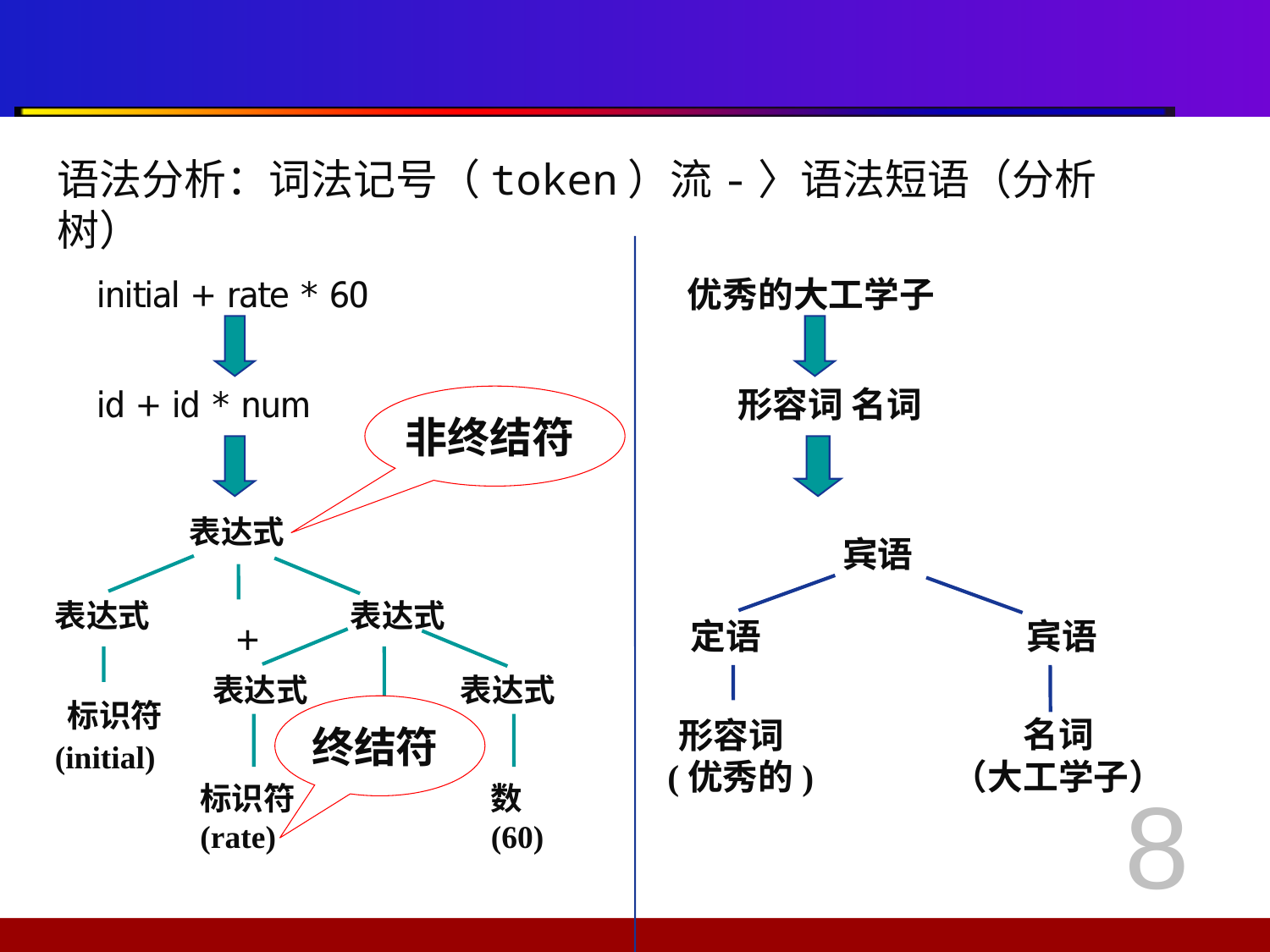

语法分析：词法记号（token）流-〉语法短语（分析树）

initial + rate * 60
优秀的大工学子

id + id * num
形容词 名词
非终结符

表达式

表达式
表达式
+

表达式
表达式
标识符
*

(initial)
标识符
(rate)
数
(60)
宾语

定语
 宾语

名词
（大工学子）
形容词
(优秀的)
终结符
8